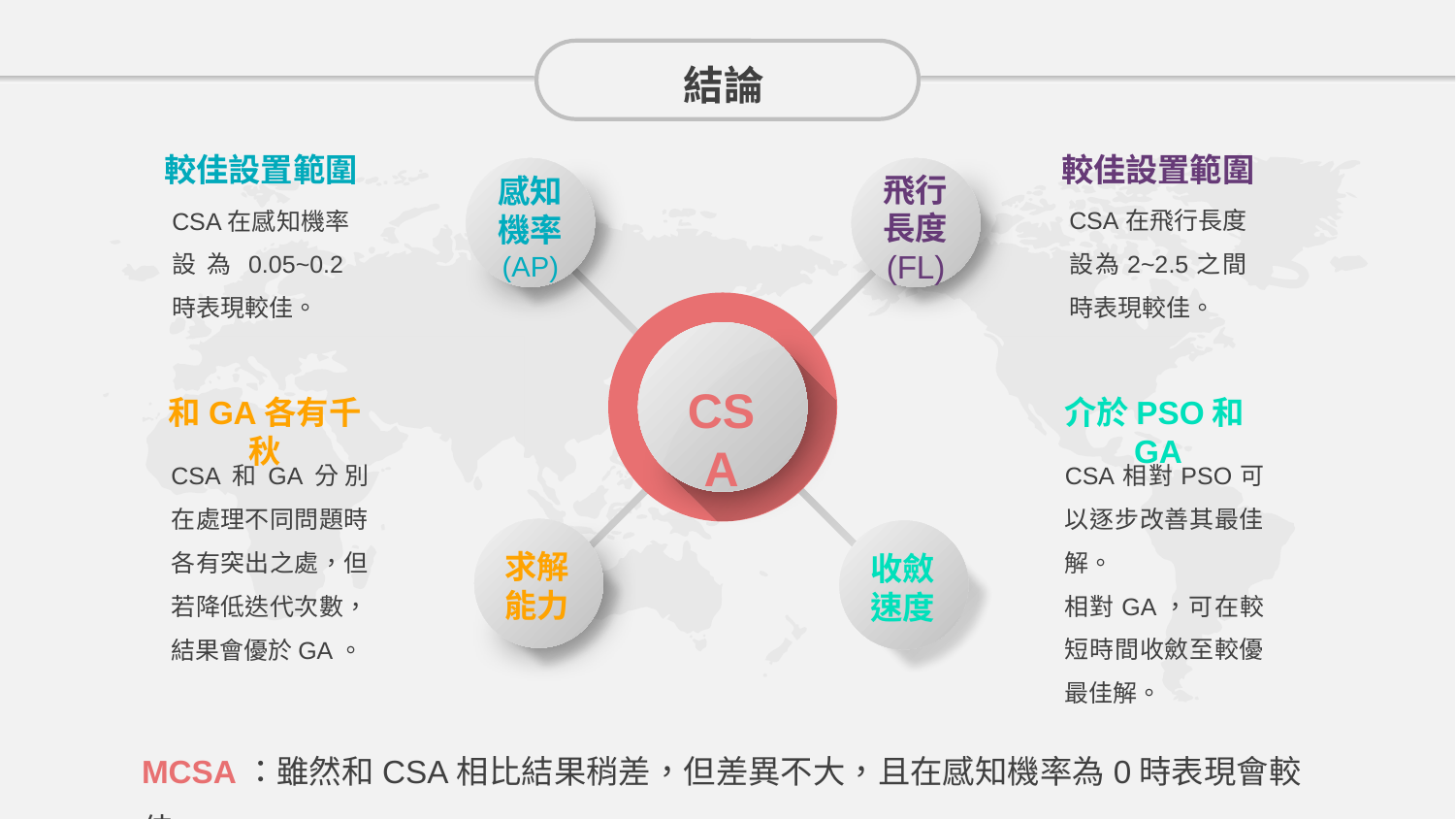

結論
較佳設置範圍
較佳設置範圍

感知
機率
(AP)

飛行
長度
(FL)

CSA在飛行長度設為2~2.5之間時表現較佳。
CSA在感知機率設為0.05~0.2時表現較佳。

CSA

和GA各有千秋
介於PSO和GA
CSA相對PSO可以逐步改善其最佳解。
相對GA，可在較短時間收斂至較優最佳解。
CSA和GA分別在處理不同問題時各有突出之處，但若降低迭代次數，結果會優於GA。

求解
能力

收斂速度

MCSA：雖然和CSA相比結果稍差，但差異不大，且在感知機率為0時表現會較佳。